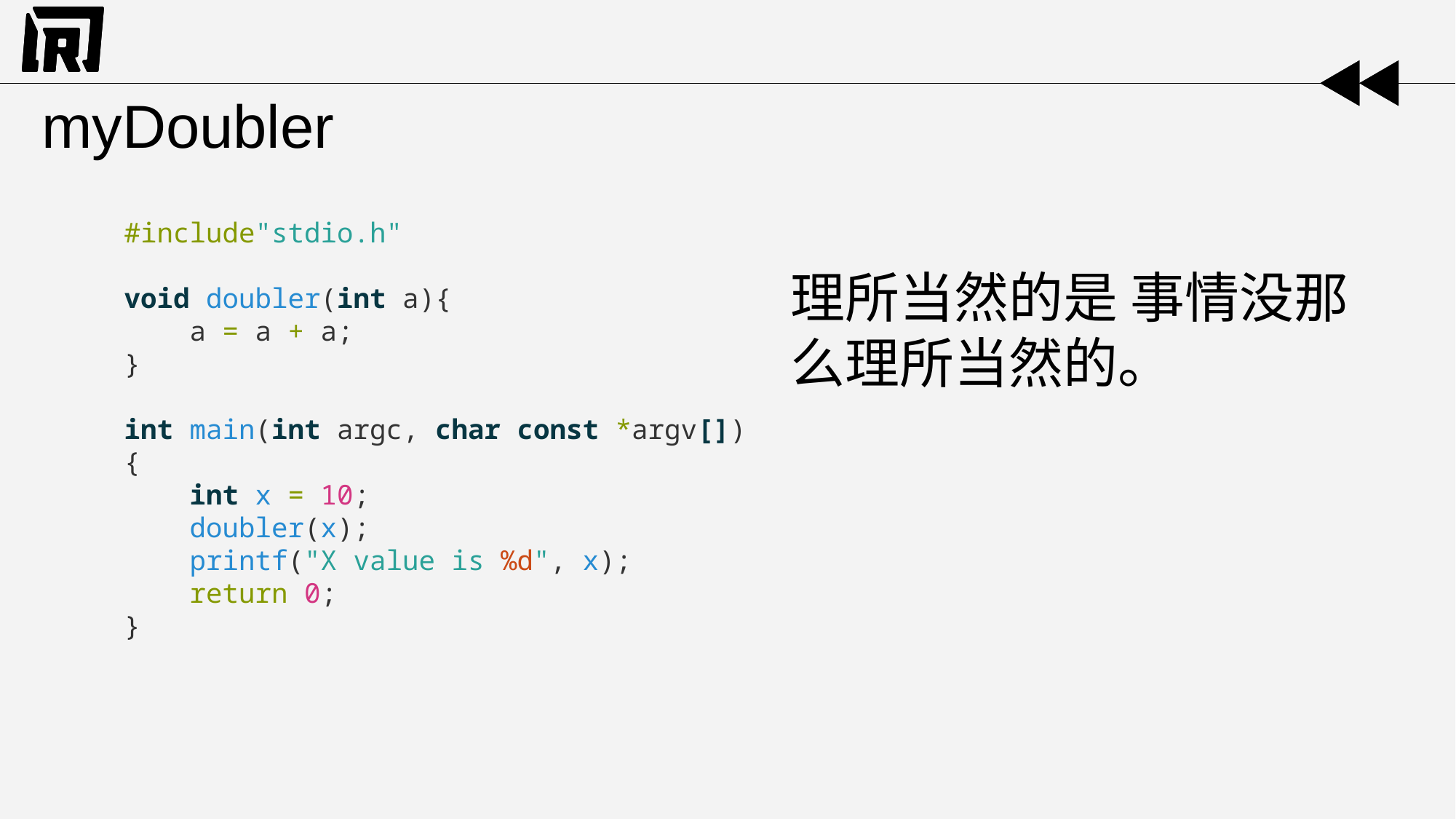

# myDoubler
#include"stdio.h"
void doubler(int a){
    a = a + a;
}
int main(int argc, char const *argv[])
{
    int x = 10;
    doubler(x);
    printf("X value is %d", x);
    return 0;
}

理所当然的是 事情没那么理所当然的。